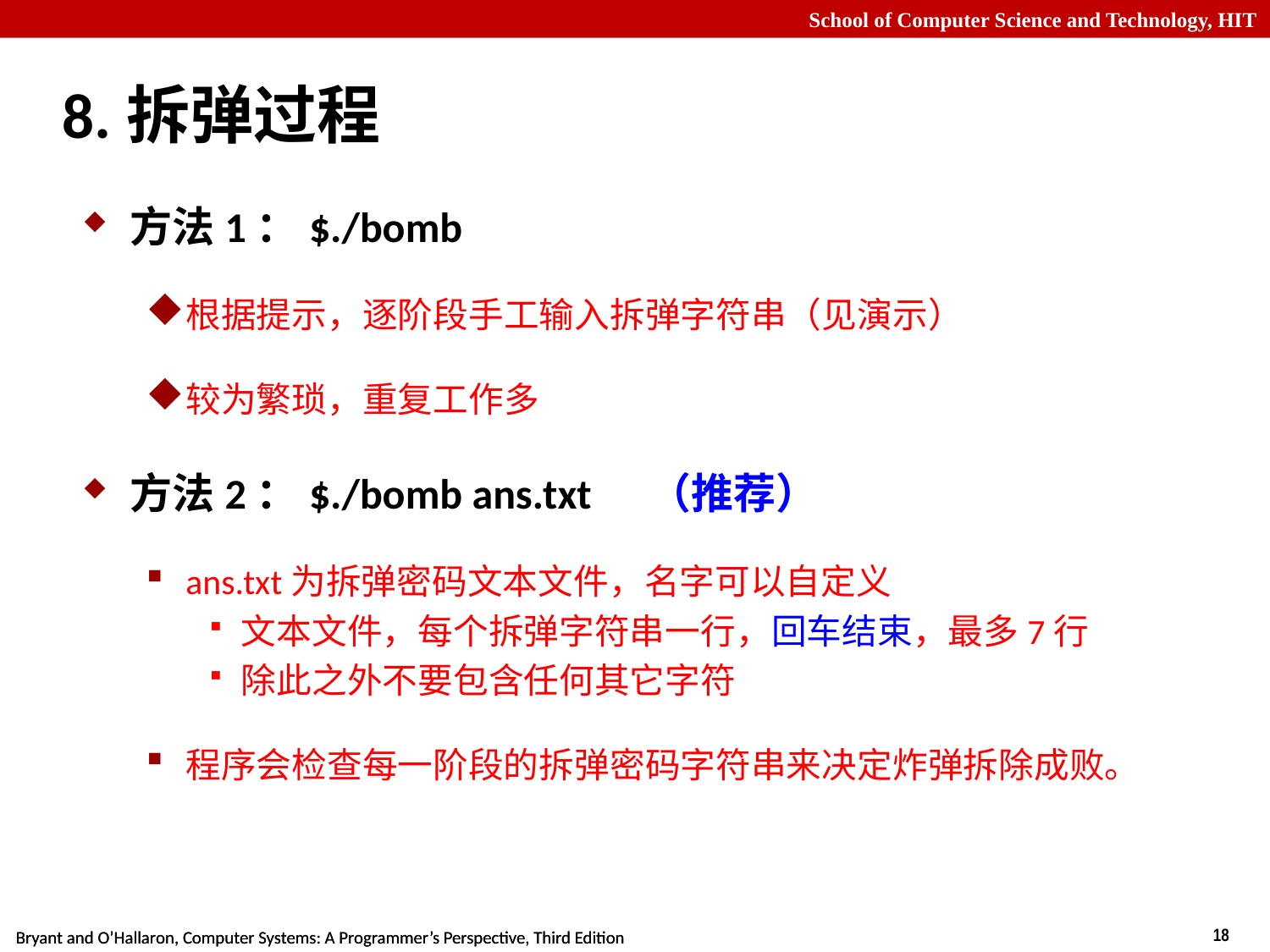

# 8.拆弹过程
方法1：$./bomb
根据提示，逐阶段手工输入拆弹字符串（见演示）
较为繁琐，重复工作多
方法2：$./bomb ans.txt     （推荐）
ans.txt为拆弹密码文本文件，名字可以自定义
文本文件，每个拆弹字符串一行，回车结束，最多7行
除此之外不要包含任何其它字符
程序会检查每一阶段的拆弹密码字符串来决定炸弹拆除成败。